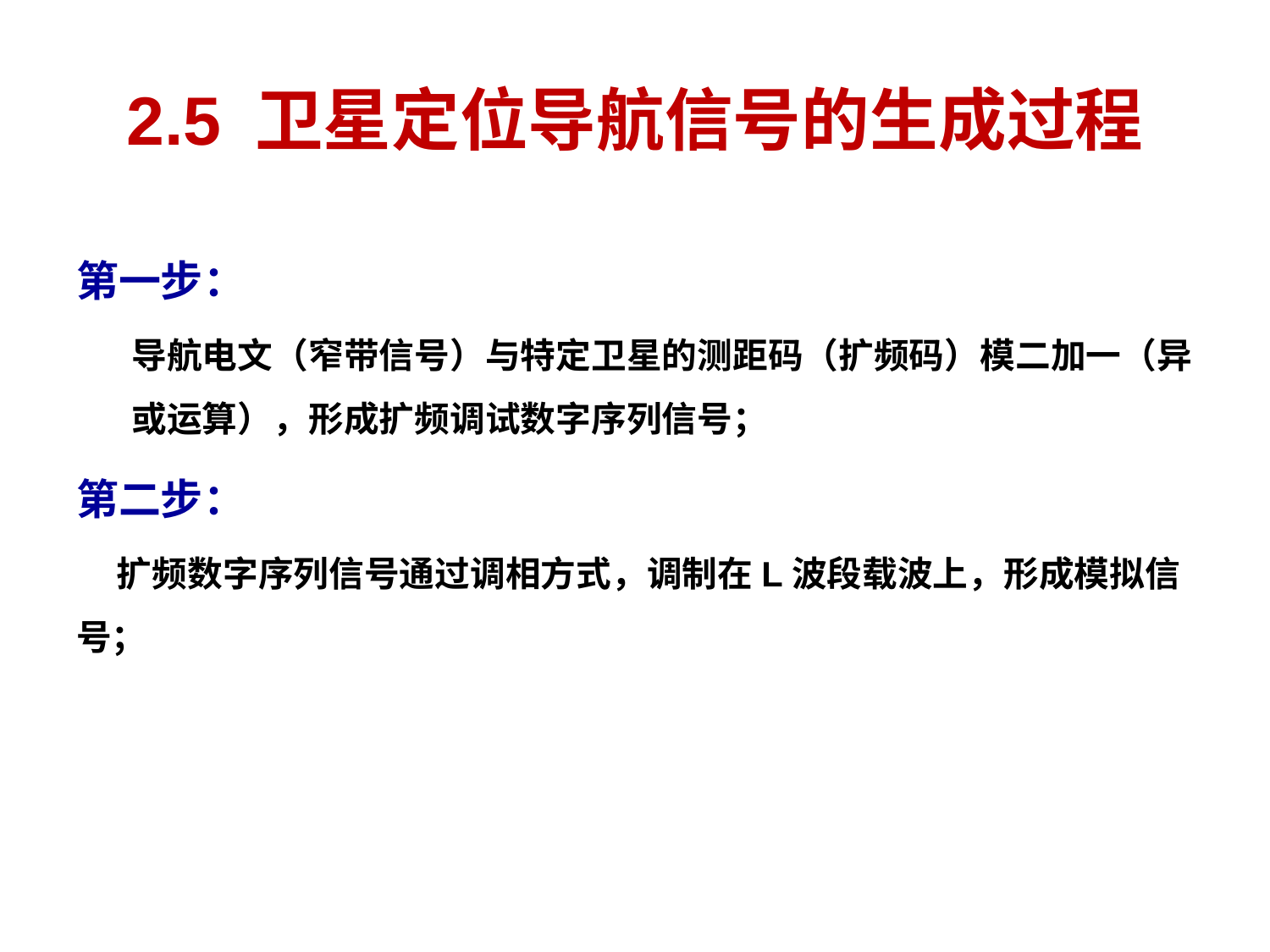

# 2.5 卫星定位导航信号的生成过程
第一步：
导航电文（窄带信号）与特定卫星的测距码（扩频码）模二加一（异或运算），形成扩频调试数字序列信号；
第二步：
    扩频数字序列信号通过调相方式，调制在L波段载波上，形成模拟信号；